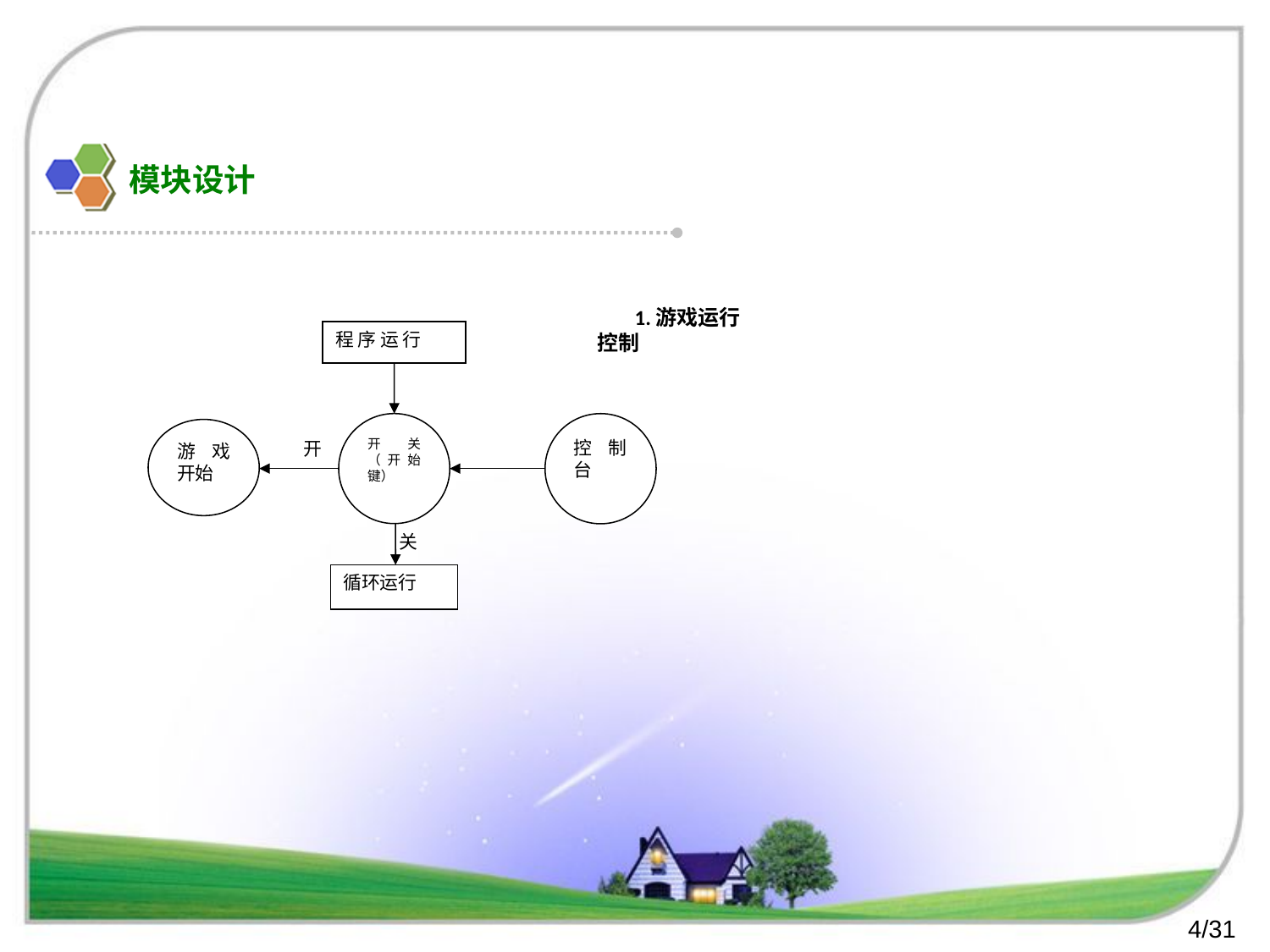

# 模块设计
1.游戏运行控制

程 序 运 行
开关（开始键）
控制台
游戏开始
开
关
循环运行

4/31